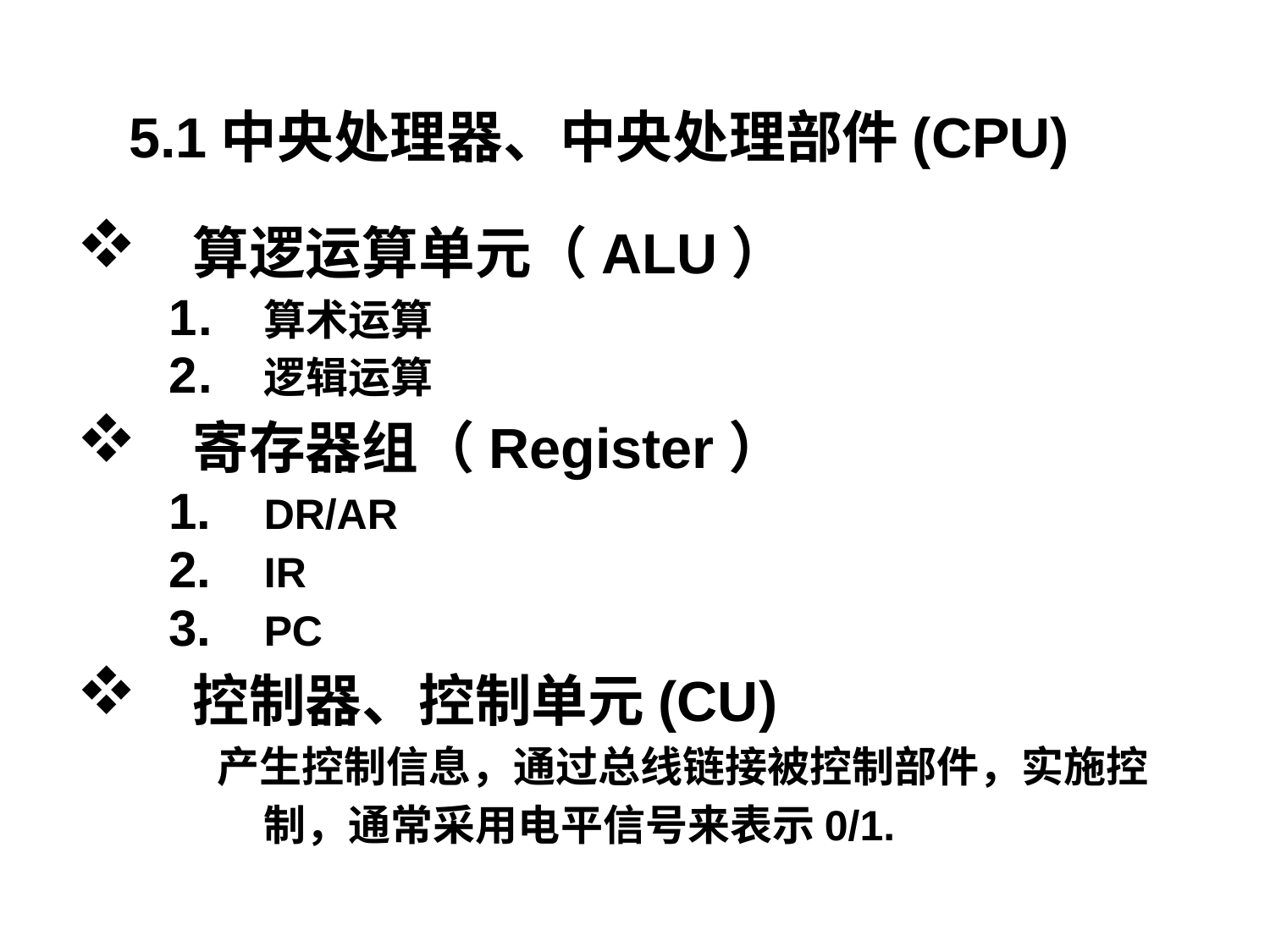

# 5.1中央处理器、中央处理部件(CPU)
算逻运算单元（ALU）
算术运算
逻辑运算
寄存器组（Register）
DR/AR
IR
PC
控制器、控制单元(CU)
    产生控制信息，通过总线链接被控制部件，实施控制，通常采用电平信号来表示0/1.